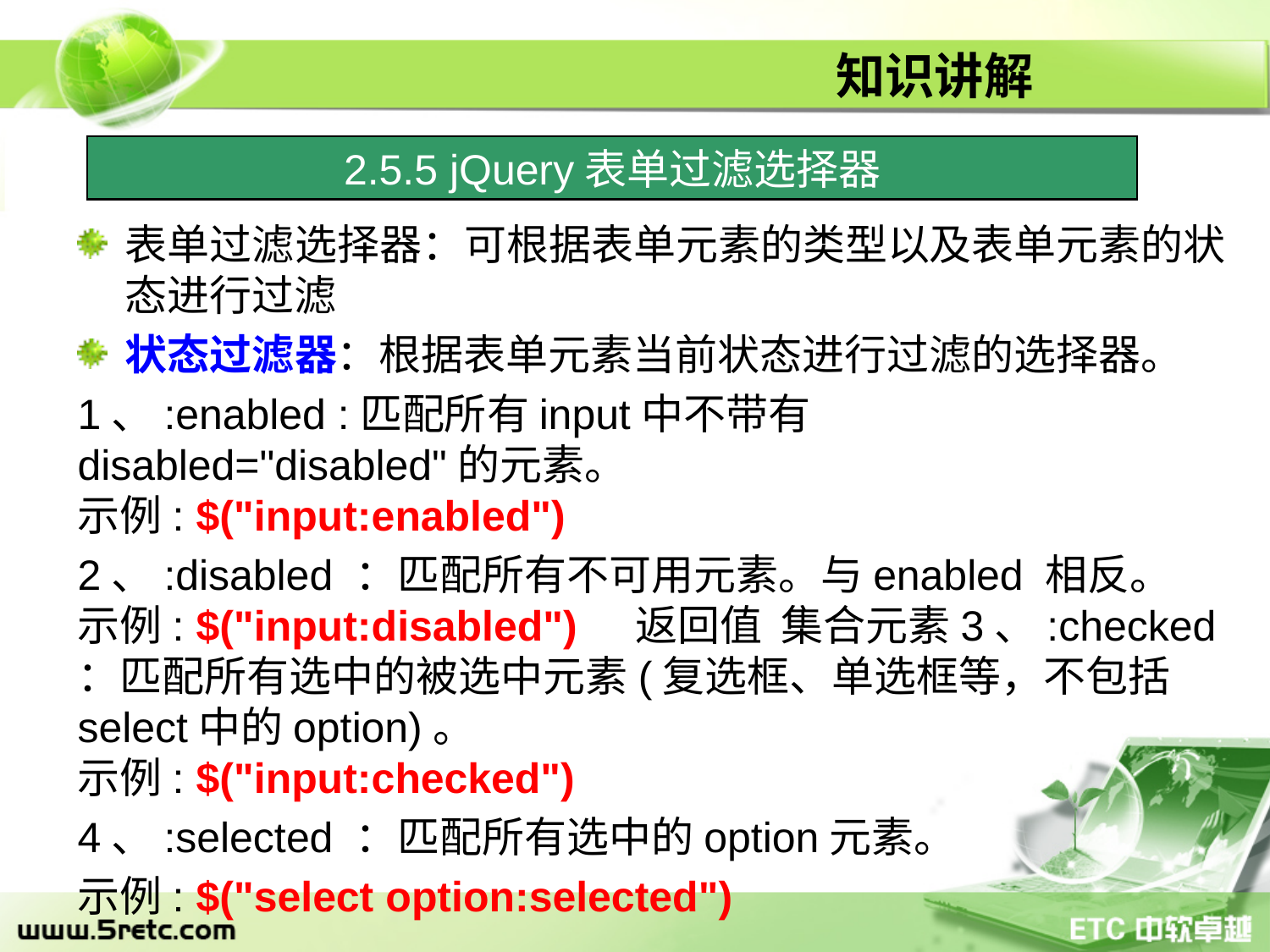

# 知识讲解
2.5.5 jQuery表单过滤选择器
表单过滤选择器：可根据表单元素的类型以及表单元素的状态进行过滤
状态过滤器：根据表单元素当前状态进行过滤的选择器。
1、:enabled :匹配所有input中不带有disabled="disabled"的元素。
示例: $("input:enabled")
2、:disabled ：匹配所有不可用元素。与enabled 相反。
示例: $("input:disabled")    返回值  集合元素3、:checked ：匹配所有选中的被选中元素(复选框、单选框等，不包括select中的option)。
示例: $("input:checked")
4、:selected ：匹配所有选中的option元素。
示例: $("select option:selected")